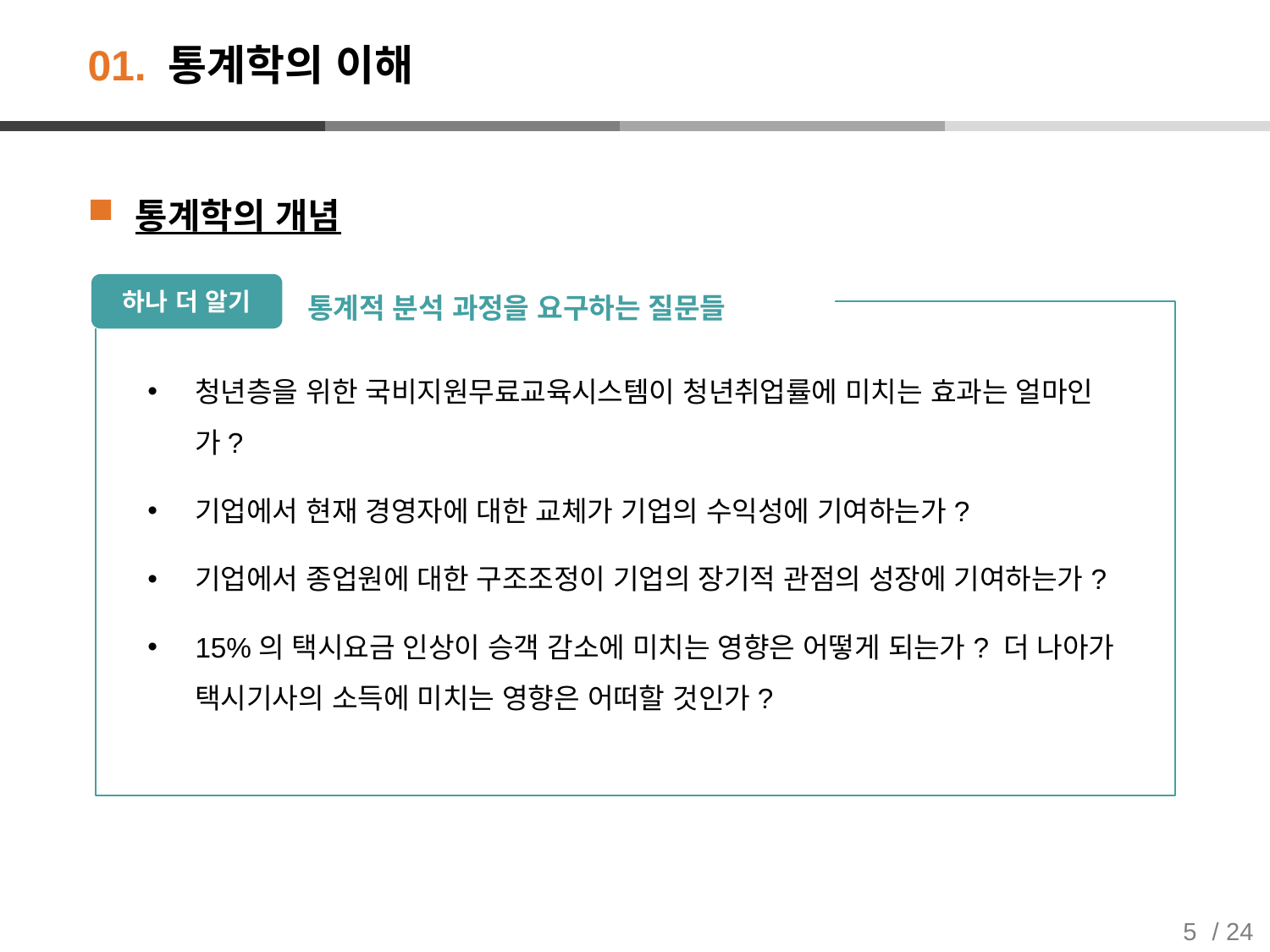

# 01. 통계학의 이해
통계학의 개념
통계적 분석 과정을 요구하는 질문들

하나 더 알기

청년층을 위한 국비지원무료교육시스템이 청년취업률에 미치는 효과는 얼마인가?
기업에서 현재 경영자에 대한 교체가 기업의 수익성에 기여하는가?
기업에서 종업원에 대한 구조조정이 기업의 장기적 관점의 성장에 기여하는가?
15%의 택시요금 인상이 승객 감소에 미치는 영향은 어떻게 되는가? 더 나아가 택시기사의 소득에 미치는 영향은 어떠할 것인가?